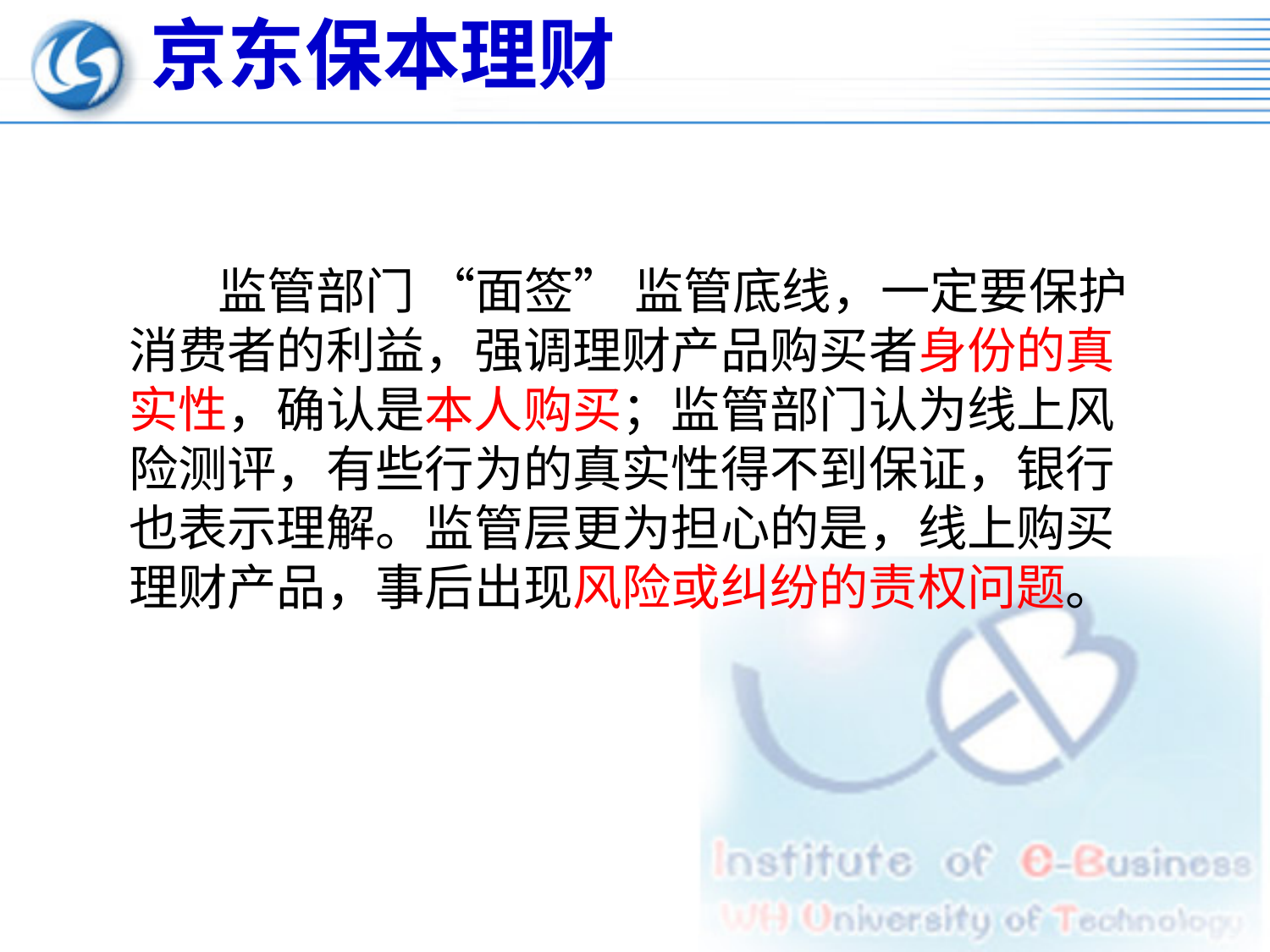

京东保本理财
       监管部门 “面签” 监管底线，一定要保护消费者的利益，强调理财产品购买者身份的真实性，确认是本人购买；监管部门认为线上风险测评，有些行为的真实性得不到保证，银行也表示理解。监管层更为担心的是，线上购买理财产品，事后出现风险或纠纷的责权问题。